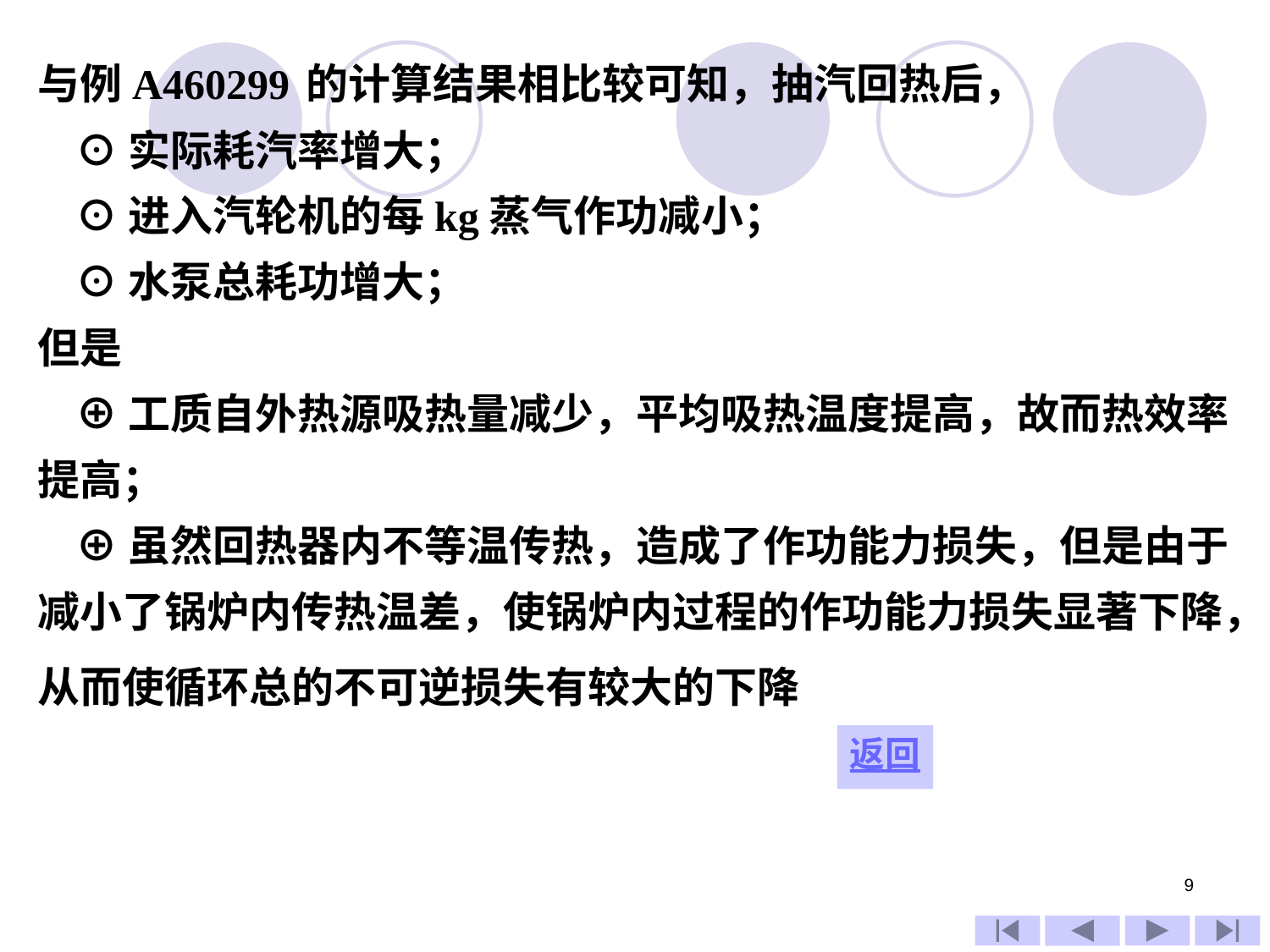

与例A460299 的计算结果相比较可知，抽汽回热后，
    ⊙实际耗汽率增大；
    ⊙进入汽轮机的每kg蒸气作功减小；
    ⊙水泵总耗功增大；
但是
    ⊕工质自外热源吸热量减少，平均吸热温度提高，故而热效率提高；
    ⊕虽然回热器内不等温传热，造成了作功能力损失，但是由于减小了锅炉内传热温差，使锅炉内过程的作功能力损失显著下降，从而使循环总的不可逆损失有较大的下降

返回
9